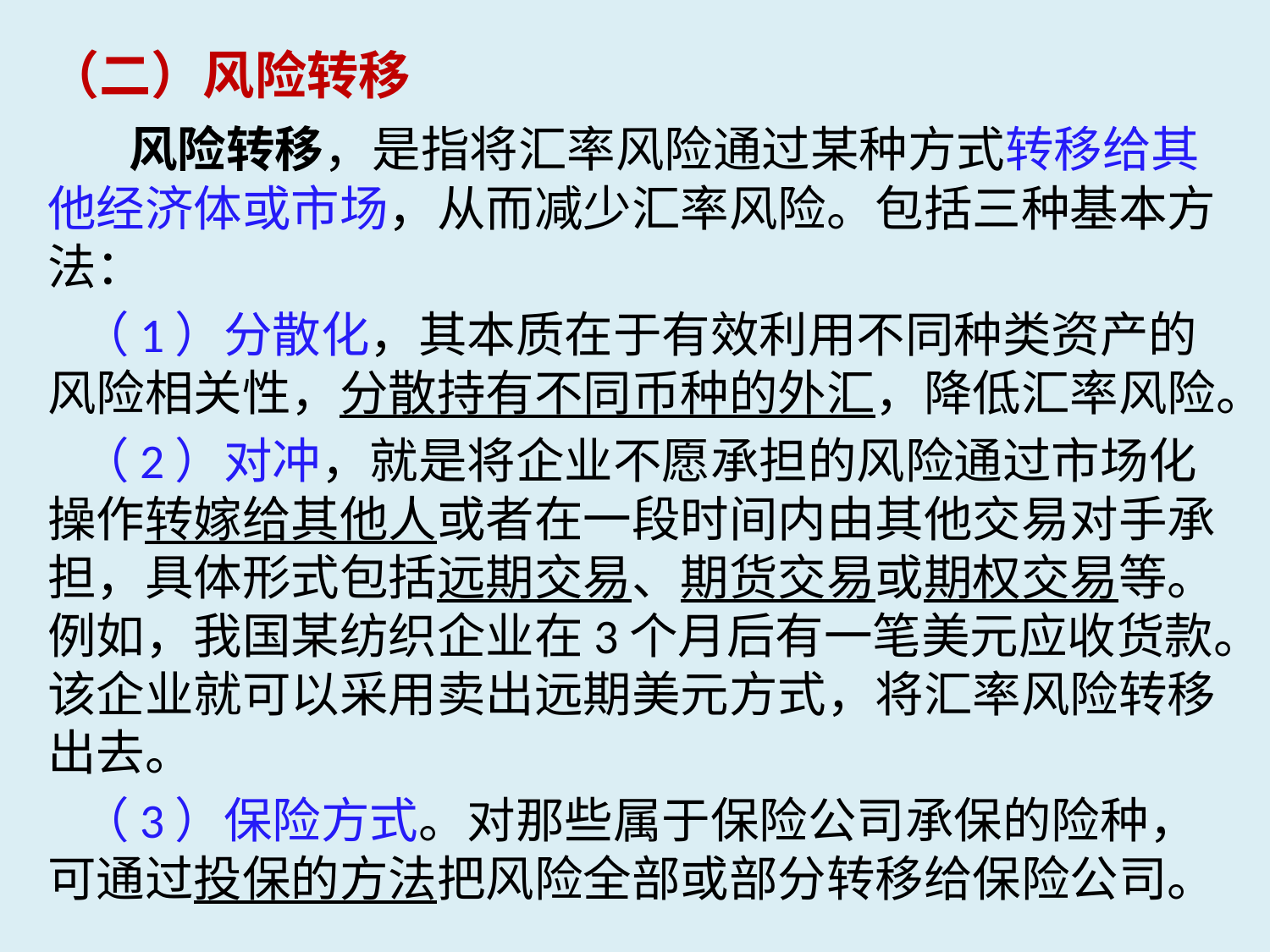

（二）风险转移
      风险转移，是指将汇率风险通过某种方式转移给其他经济体或市场，从而减少汇率风险。包括三种基本方法：
  （1）分散化，其本质在于有效利用不同种类资产的风险相关性，分散持有不同币种的外汇，降低汇率风险。
  （2）对冲，就是将企业不愿承担的风险通过市场化操作转嫁给其他人或者在一段时间内由其他交易对手承担，具体形式包括远期交易、期货交易或期权交易等。例如，我国某纺织企业在3个月后有一笔美元应收货款。该企业就可以采用卖出远期美元方式，将汇率风险转移出去。
  （3）保险方式。对那些属于保险公司承保的险种，可通过投保的方法把风险全部或部分转移给保险公司。